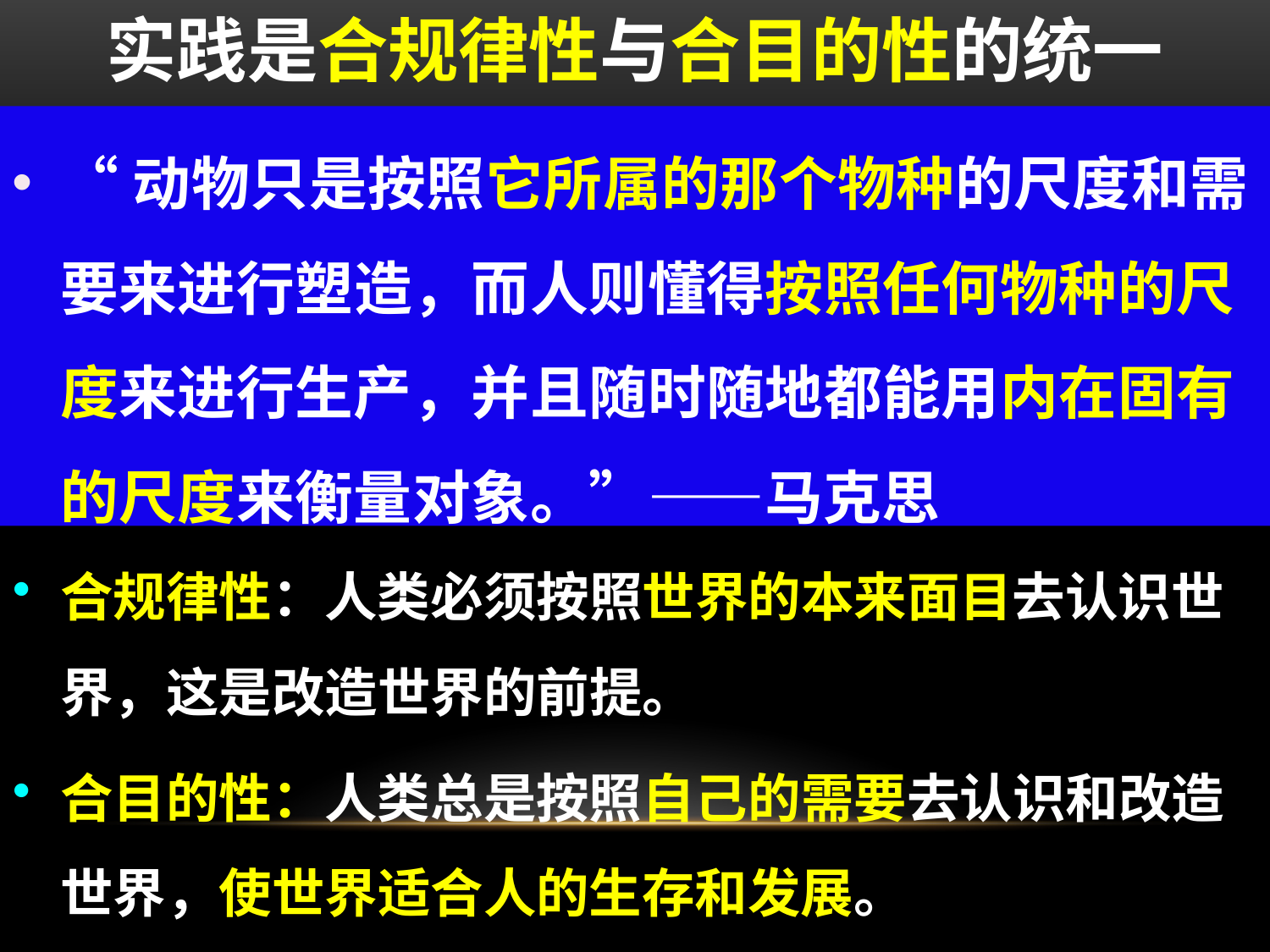

实践是合规律性与合目的性的统一
“动物只是按照它所属的那个物种的尺度和需要来进行塑造，而人则懂得按照任何物种的尺度来进行生产，并且随时随地都能用内在固有的尺度来衡量对象。”——马克思
合规律性：人类必须按照世界的本来面目去认识世界，这是改造世界的前提。
合目的性：人类总是按照自己的需要去认识和改造世界，使世界适合人的生存和发展。